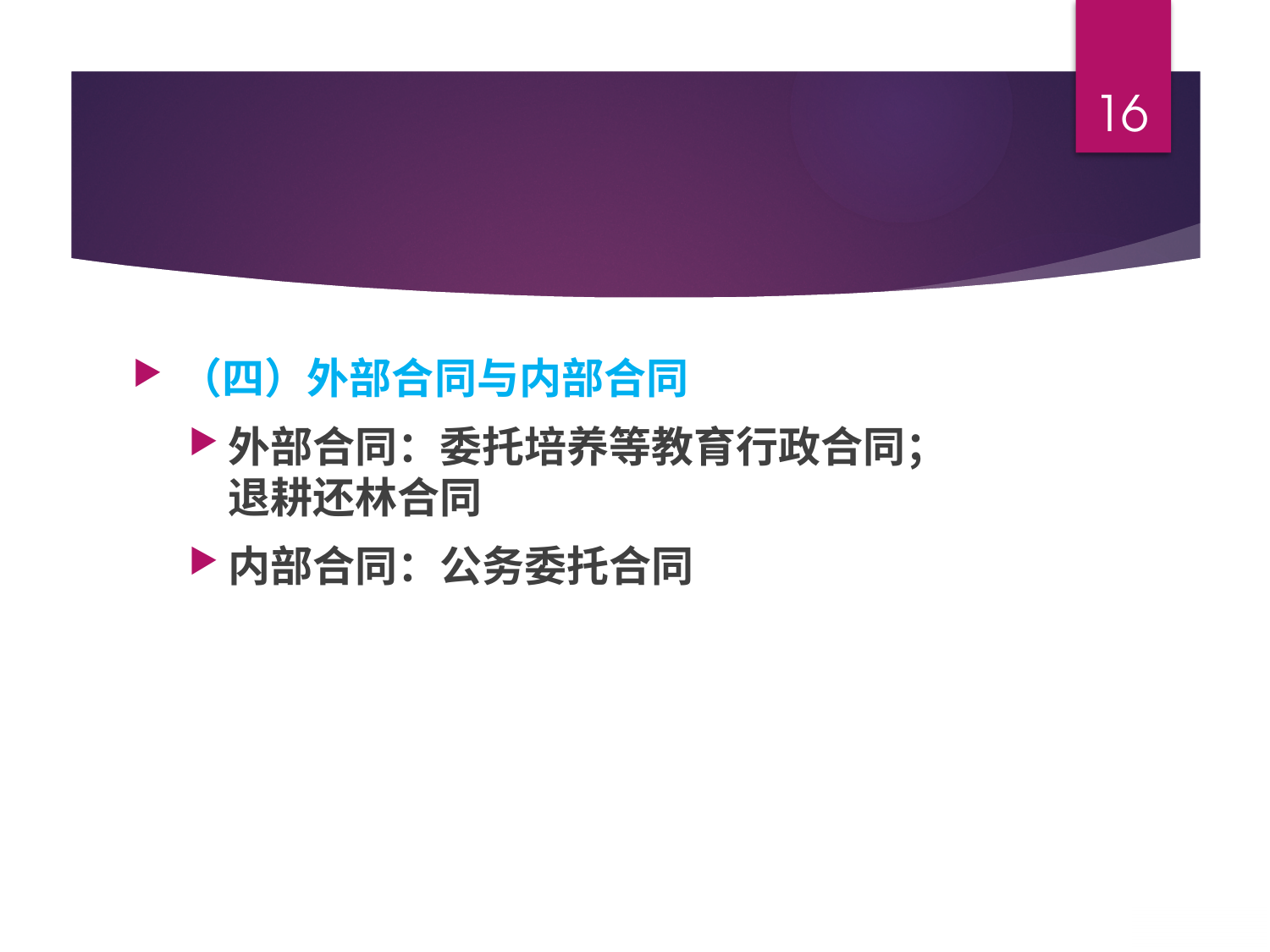

16
#
（四）外部合同与内部合同
外部合同：委托培养等教育行政合同；退耕还林合同
内部合同：公务委托合同